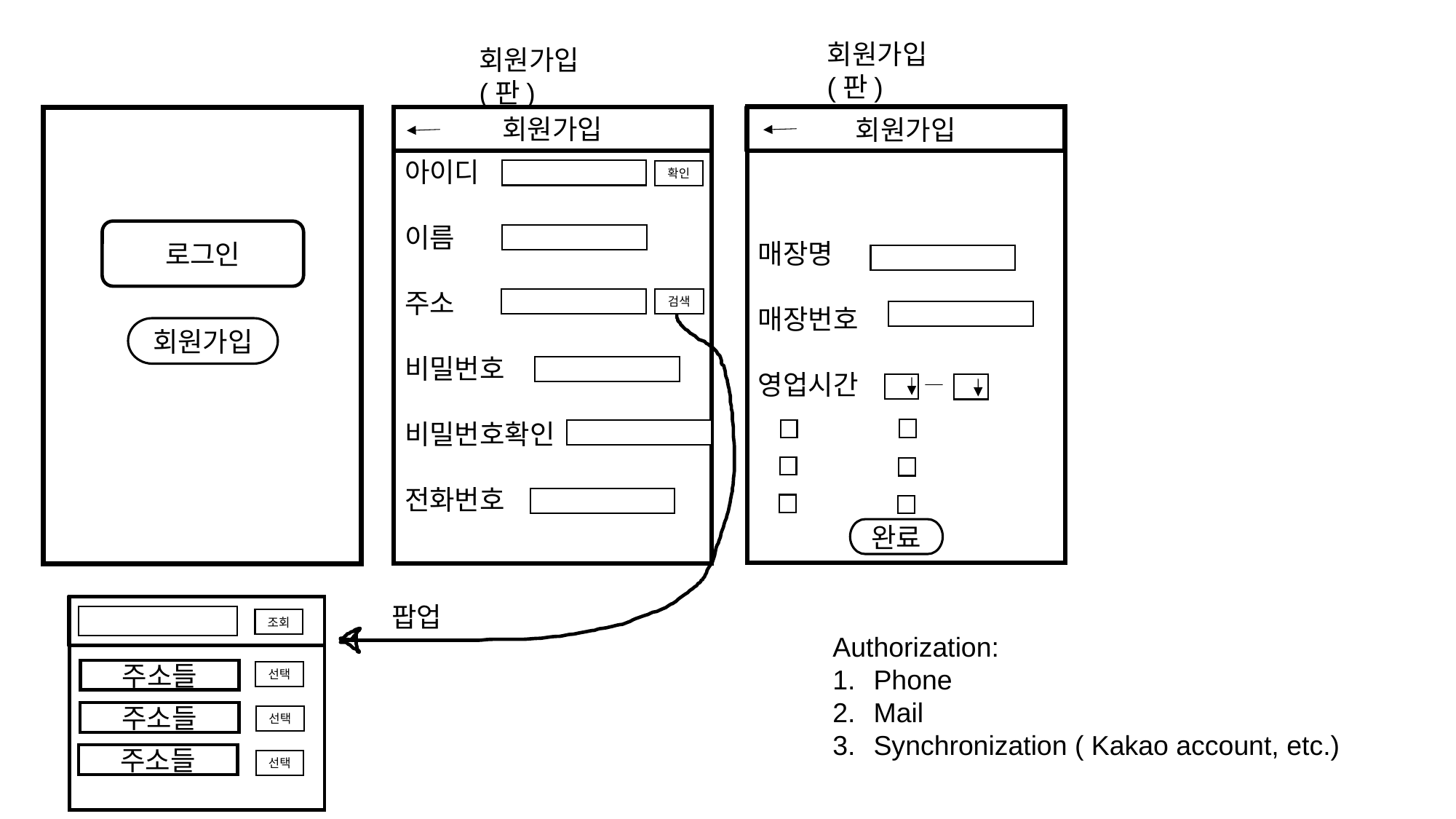

회원가입(판)
회원가입(판)

매장명

매장번호

영업시간

회원가입
아이디

이름

주소

비밀번호

비밀번호확인

전화번호
회원가입

확인
로그인

검색

회원가입

완료
팝업

조회
Authorization:
Phone
Mail
Synchronization ( Kakao account, etc.)
주소들
선택
주소들
선택
주소들
선택